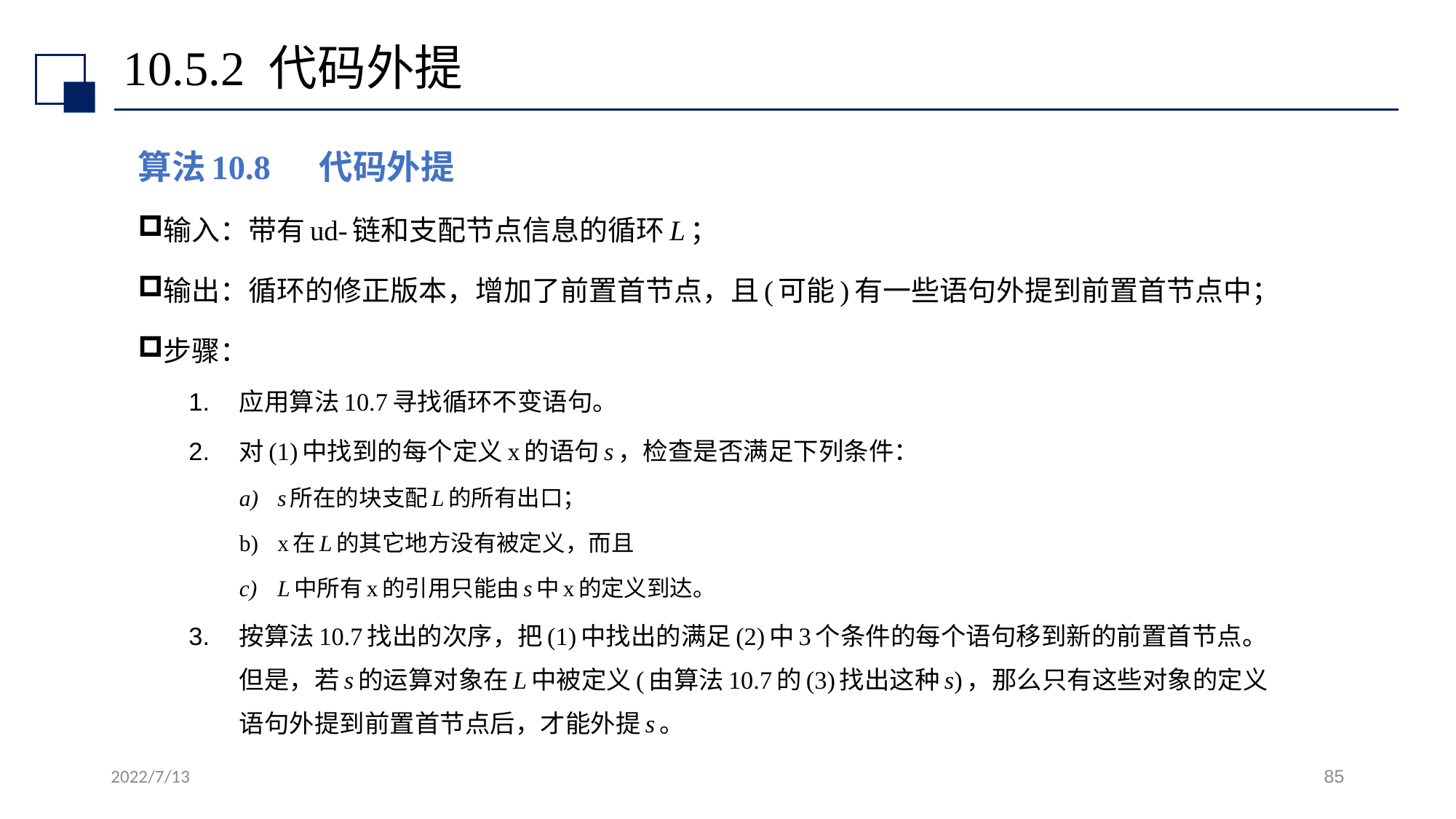

# 10.5.2 代码外提
算法10.8     代码外提
输入：带有ud-链和支配节点信息的循环L；
输出：循环的修正版本，增加了前置首节点，且(可能)有一些语句外提到前置首节点中；
步骤：
应用算法10.7寻找循环不变语句。
对(1)中找到的每个定义x的语句s，检查是否满足下列条件：
s所在的块支配L的所有出口；
x在L的其它地方没有被定义，而且
L中所有x的引用只能由s中x的定义到达。
按算法10.7找出的次序，把(1)中找出的满足(2)中3个条件的每个语句移到新的前置首节点。但是，若s的运算对象在L中被定义(由算法10.7的(3)找出这种s)，那么只有这些对象的定义语句外提到前置首节点后，才能外提s。
2022/7/13
85